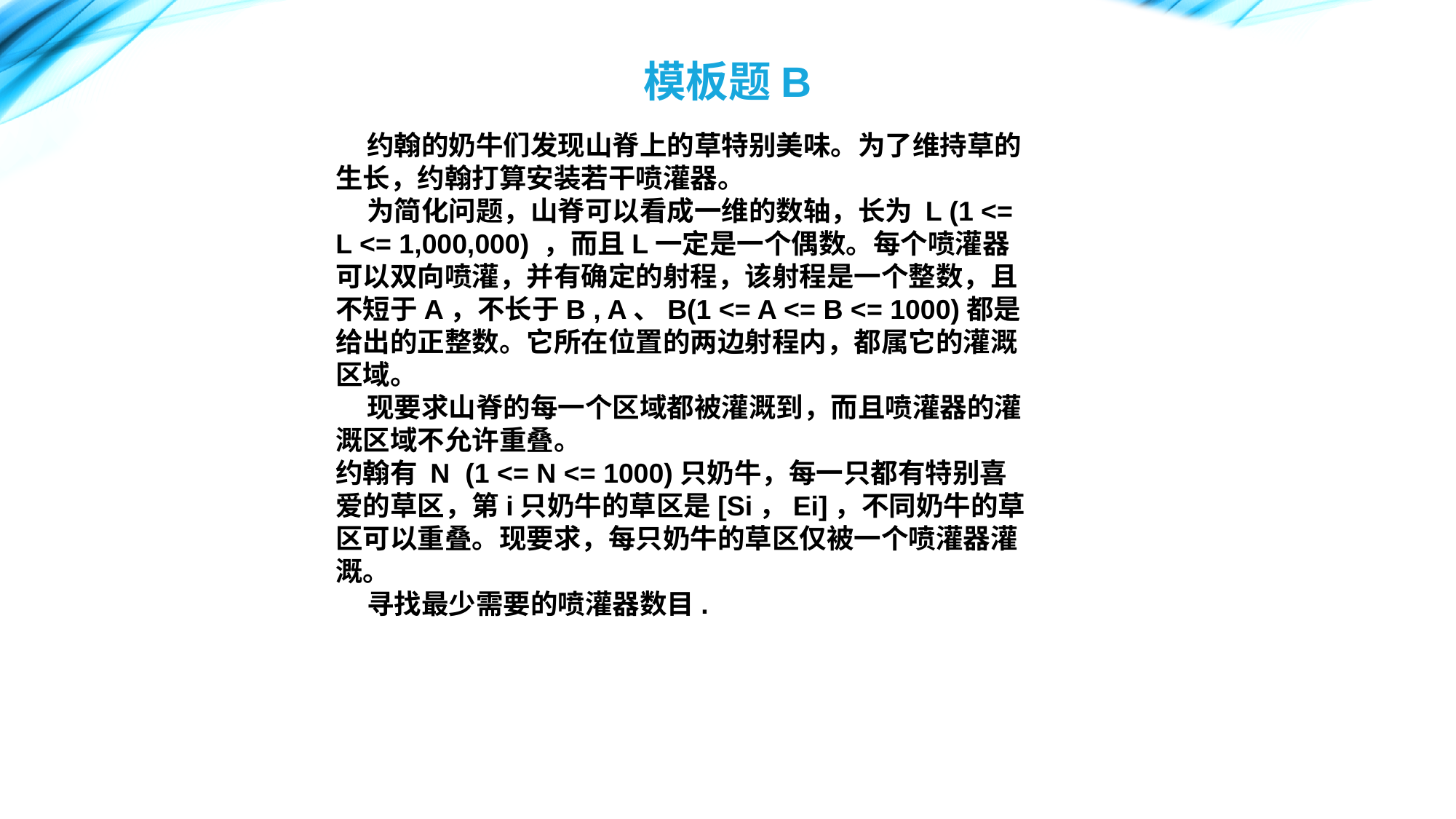

模板题B
    约翰的奶牛们发现山脊上的草特别美味。为了维持草的生长，约翰打算安装若干喷灌器。
    为简化问题，山脊可以看成一维的数轴，长为 L (1 <= L <= 1,000,000) ，而且L一定是一个偶数。每个喷灌器可以双向喷灌，并有确定的射程，该射程是一个整数，且不短于A，不长于B , A、B(1 <= A <= B <= 1000)都是给出的正整数。它所在位置的两边射程内，都属它的灌溉区域。
    现要求山脊的每一个区域都被灌溉到，而且喷灌器的灌溉区域不允许重叠。
约翰有 N  (1 <= N <= 1000)只奶牛，每一只都有特别喜爱的草区，第i只奶牛的草区是[Si，Ei]，不同奶牛的草区可以重叠。现要求，每只奶牛的草区仅被一个喷灌器灌溉。
    寻找最少需要的喷灌器数目.